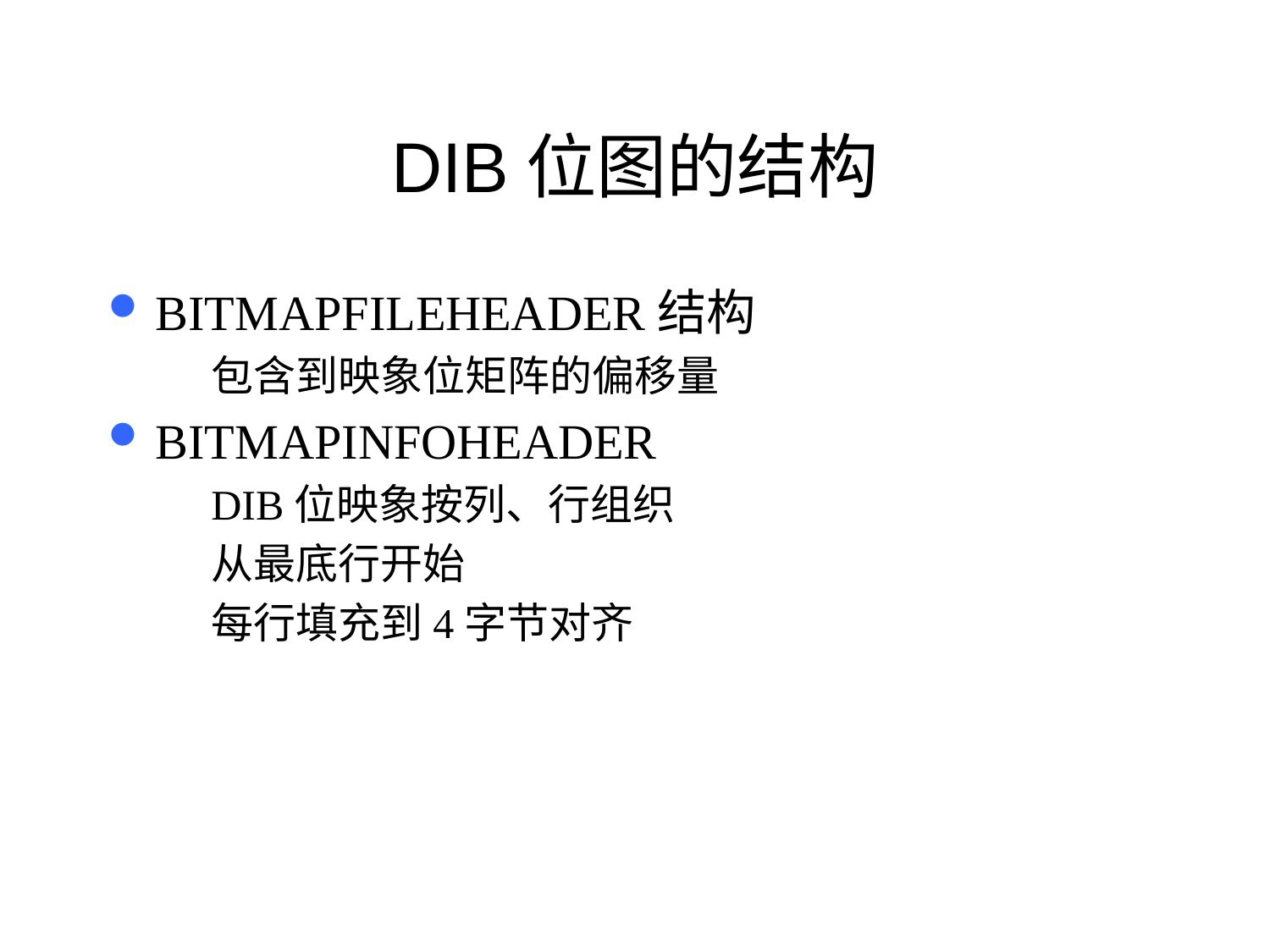

# DIB位图的结构
BITMAPFILEHEADER结构
包含到映象位矩阵的偏移量
BITMAPINFOHEADER
DIB位映象按列、行组织
从最底行开始
每行填充到4字节对齐
88